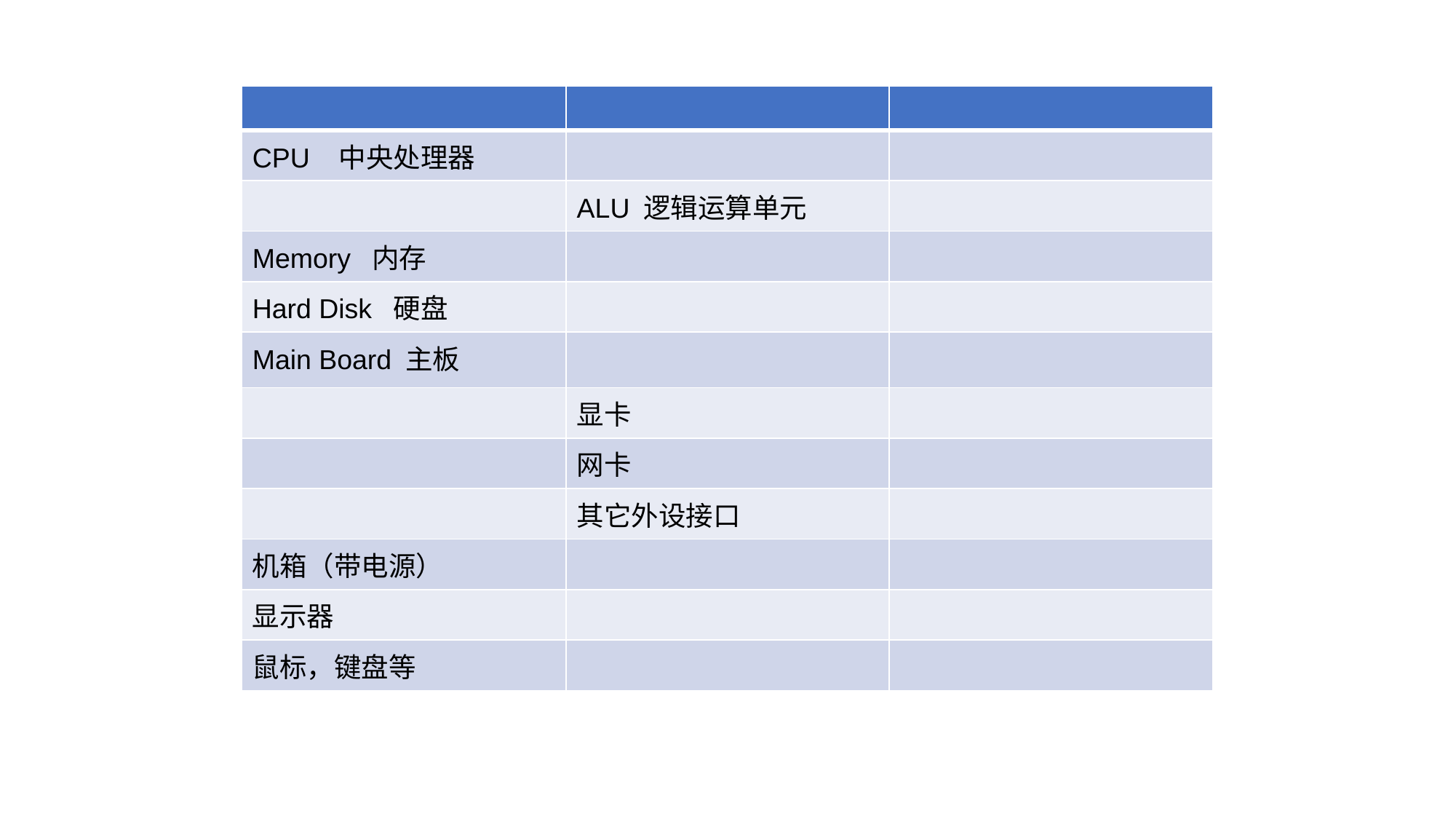

|  |  |  |
| --- | --- | --- |
| CPU 中央处理器 |  |  |
|  | ALU 逻辑运算单元 |  |
| Memory 内存 |  |  |
| Hard Disk 硬盘 |  |  |
| Main Board 主板 |  |  |
|  | 显卡 |  |
|  | 网卡 |  |
|  | 其它外设接口 |  |
| 机箱（带电源） |  |  |
| 显示器 |  |  |
| 鼠标，键盘等 |  |  |